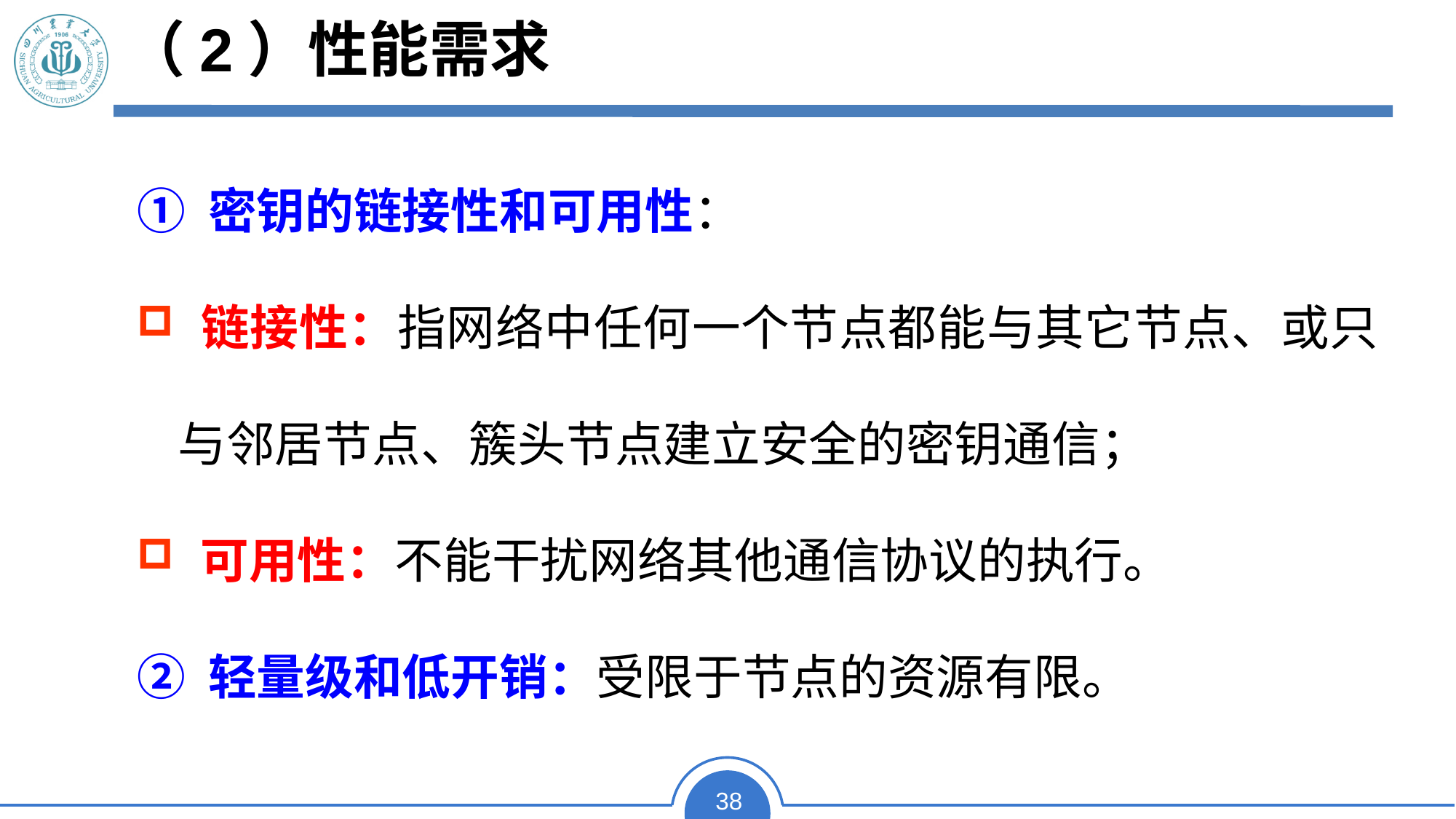

# （2）性能需求
① 密钥的链接性和可用性：
 链接性：指网络中任何一个节点都能与其它节点、或只与邻居节点、簇头节点建立安全的密钥通信；
 可用性：不能干扰网络其他通信协议的执行。
② 轻量级和低开销：受限于节点的资源有限。